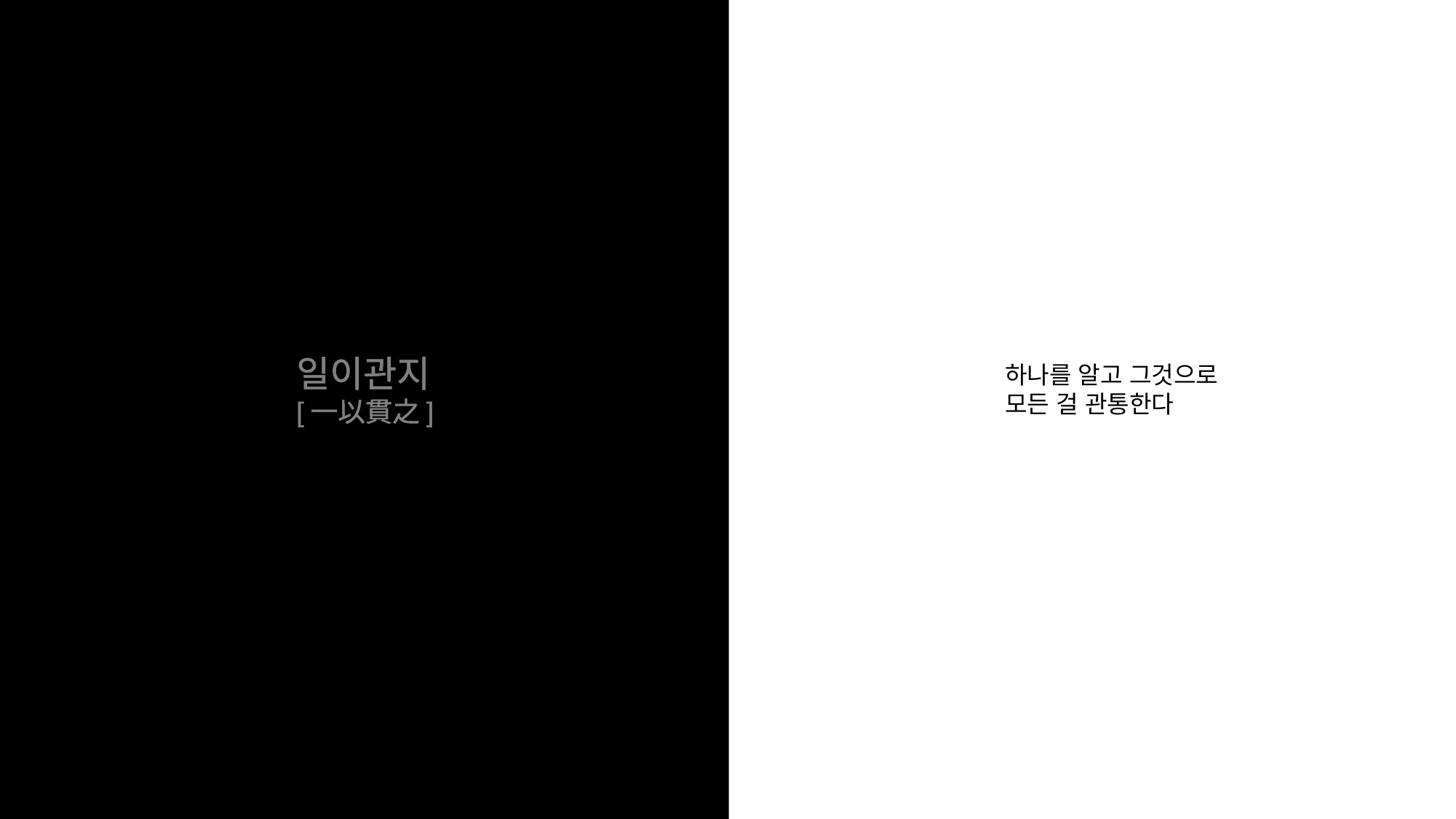

일이관지
[一以貫之]
하나를 알고 그것으로
모든 걸 관통한다